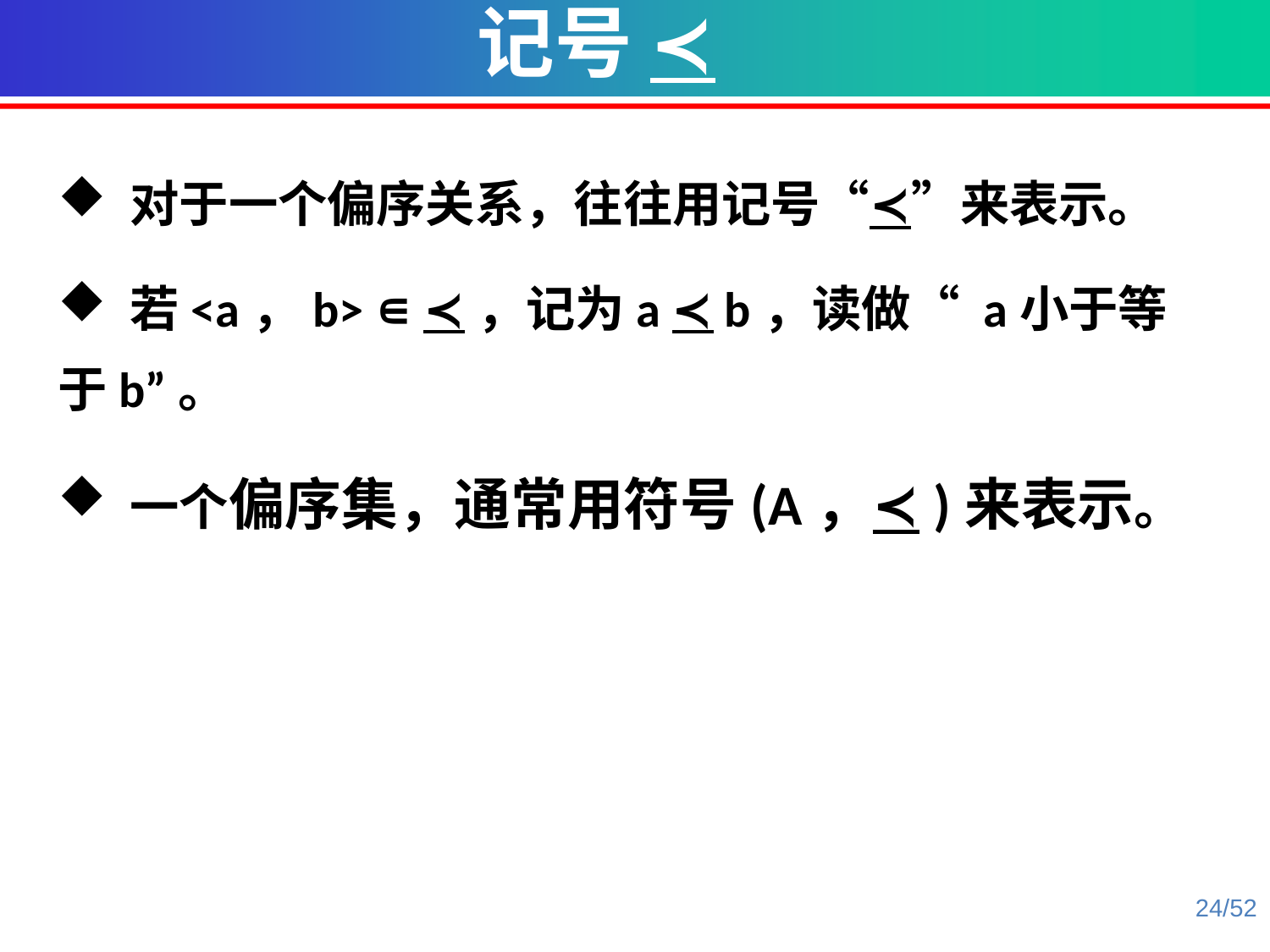

记号 ≺
 对于一个偏序关系，往往用记号“≺”来表示。
 若<a，b> ∊ ≺，记为a ≺ b，读做“ a小于等于b”。
 一个偏序集，通常用符号(A，≺)来表示。
24/52